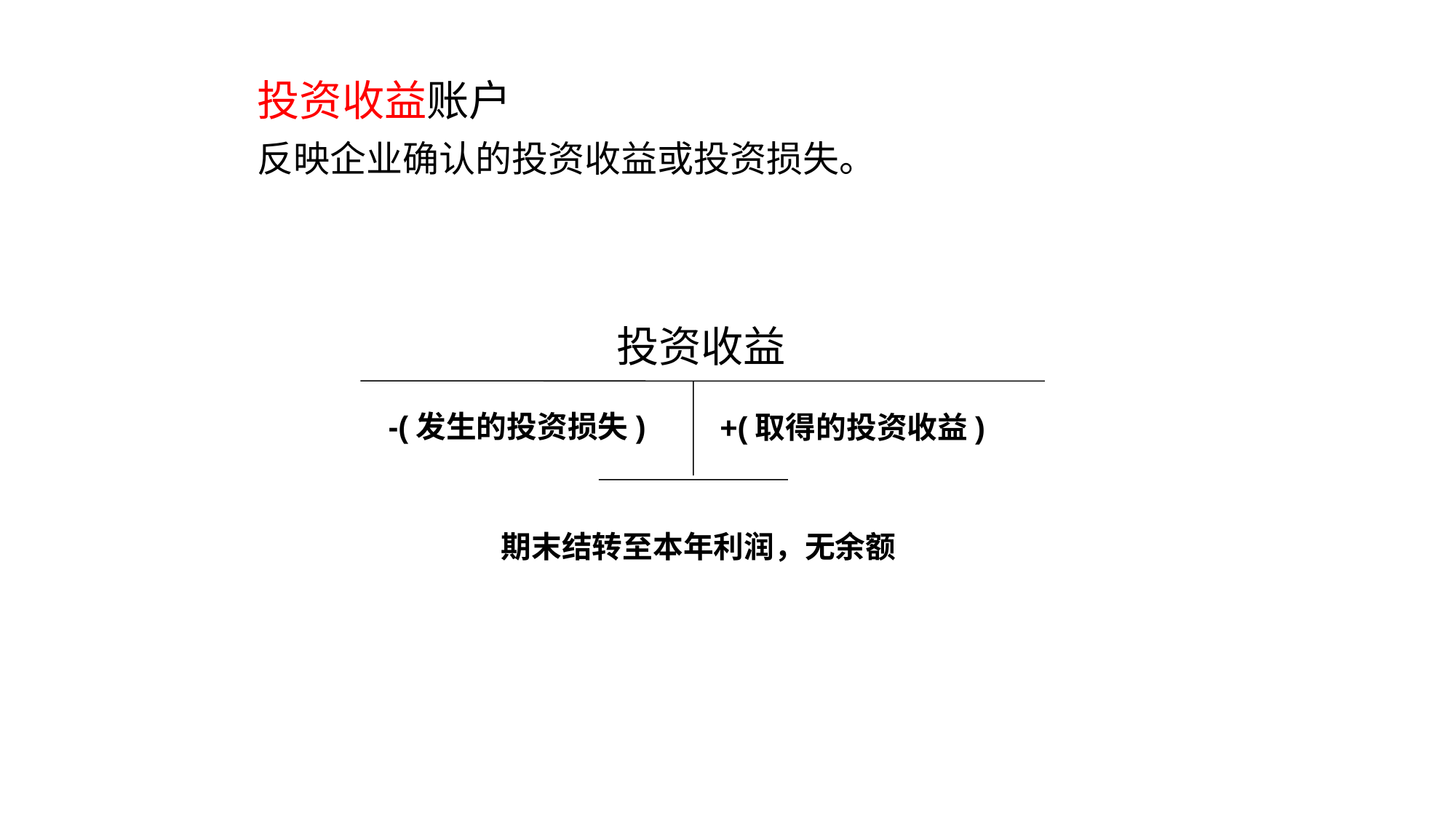

投资收益账户
反映企业确认的投资收益或投资损失。
投资收益

-(发生的投资损失)
+(取得的投资收益)

期末结转至本年利润，无余额